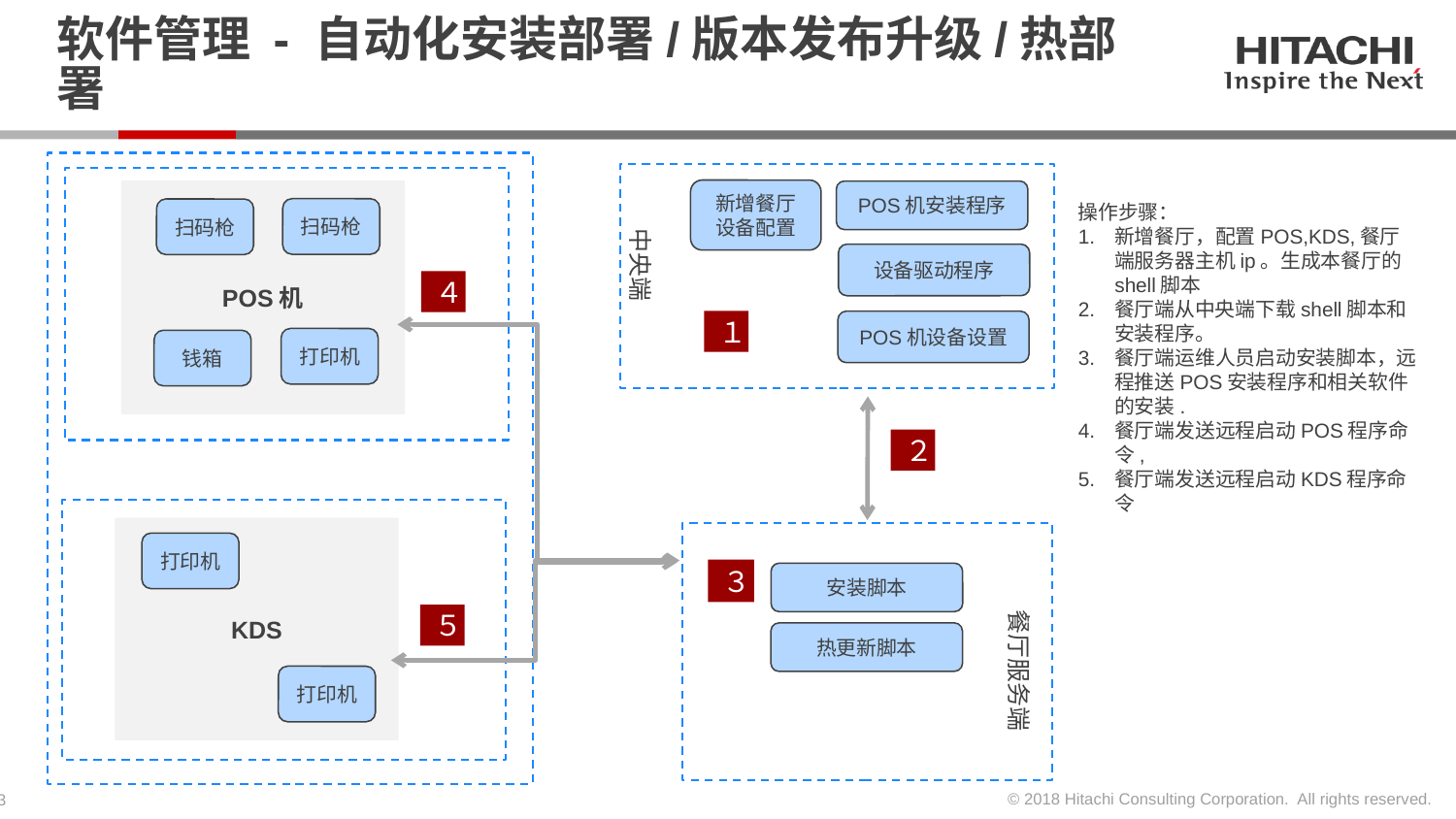

# 软件管理 - 自动化安装部署/版本发布升级/热部署

新增餐厅设备配置
POS机
POS机安装程序
操作步骤：
新增餐厅，配置POS,KDS,餐厅端服务器主机ip。生成本餐厅的shell脚本
餐厅端从中央端下载shell脚本和安装程序。
餐厅端运维人员启动安装脚本，远程推送POS安装程序和相关软件的安装.
餐厅端发送远程启动POS程序命令,
餐厅端发送远程启动KDS程序命令
扫码枪
扫码枪
中央端
设备驱动程序
４
钱箱
１
POS机设备设置
打印机
钱箱
２

KDS

打印机
３
安装脚本
餐厅服务端
５
热更新脚本
打印机